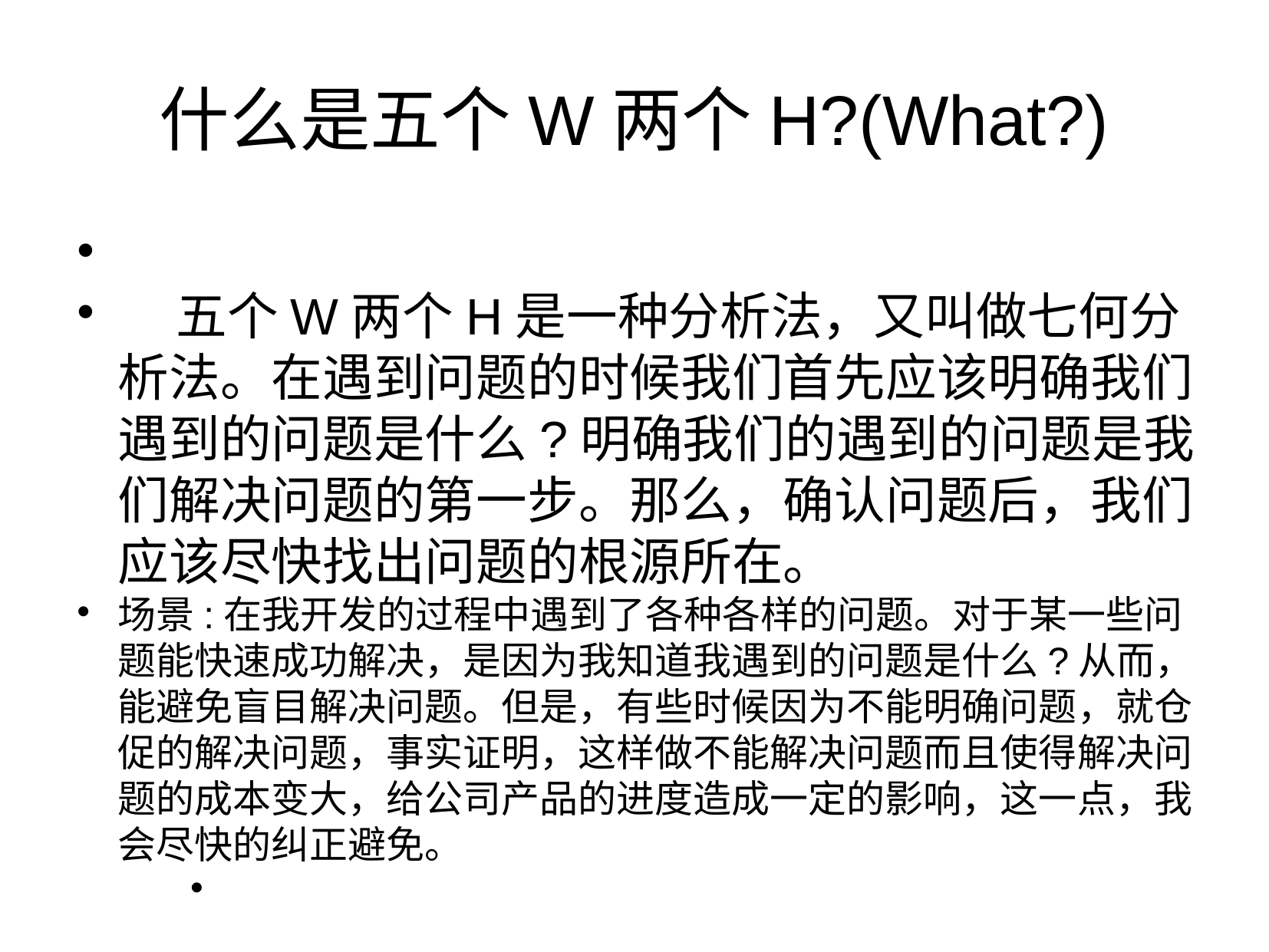

什么是五个W两个H?(What?)

    五个W两个H是一种分析法，又叫做七何分析法。在遇到问题的时候我们首先应该明确我们遇到的问题是什么?明确我们的遇到的问题是我们解决问题的第一步。那么，确认问题后，我们应该尽快找出问题的根源所在。
场景:在我开发的过程中遇到了各种各样的问题。对于某一些问题能快速成功解决，是因为我知道我遇到的问题是什么?从而，能避免盲目解决问题。但是，有些时候因为不能明确问题，就仓促的解决问题，事实证明，这样做不能解决问题而且使得解决问题的成本变大，给公司产品的进度造成一定的影响，这一点，我会尽快的纠正避免。